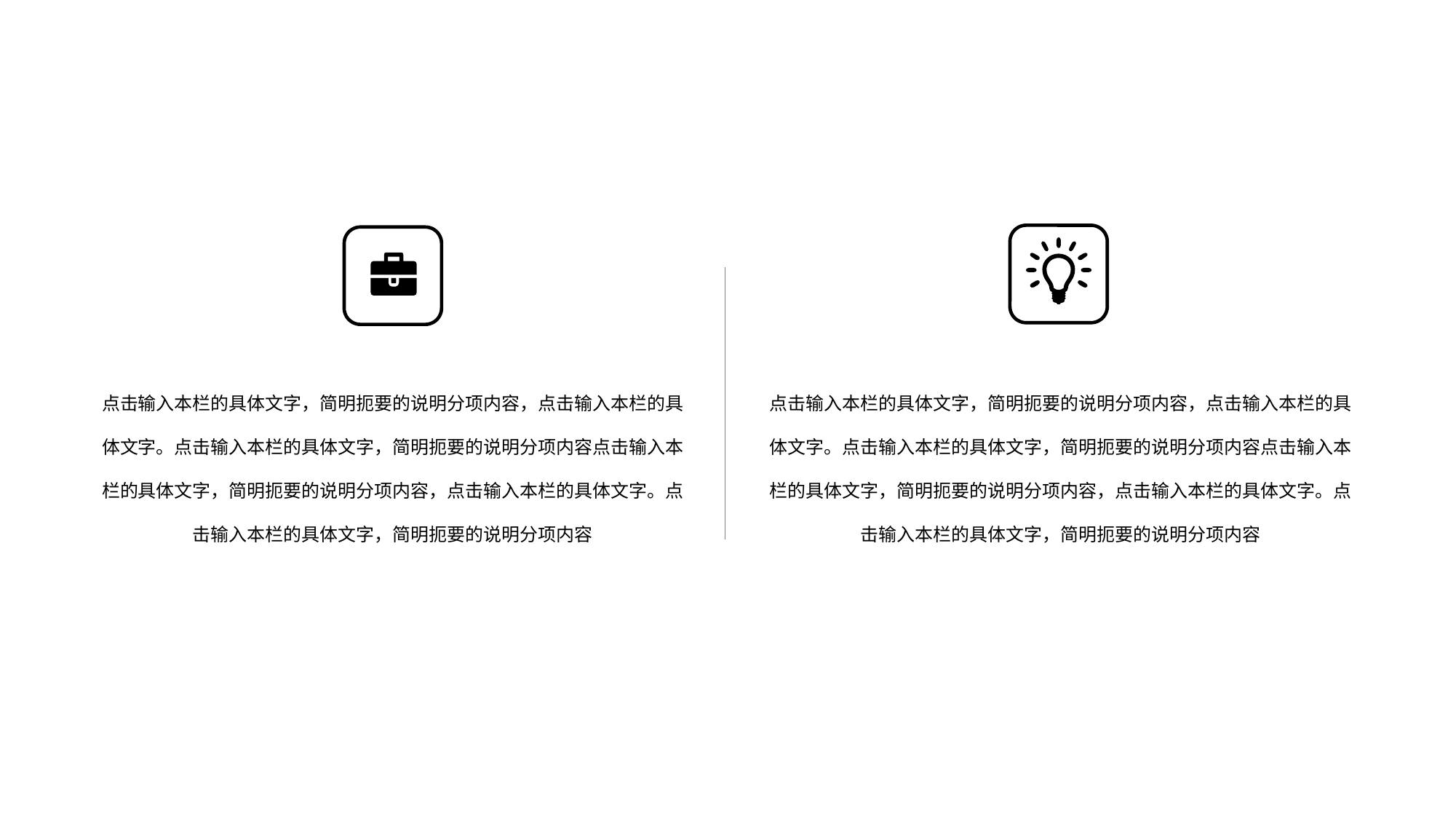

点击输入本栏的具体文字，简明扼要的说明分项内容，点击输入本栏的具体文字。点击输入本栏的具体文字，简明扼要的说明分项内容点击输入本栏的具体文字，简明扼要的说明分项内容，点击输入本栏的具体文字。点击输入本栏的具体文字，简明扼要的说明分项内容
点击输入本栏的具体文字，简明扼要的说明分项内容，点击输入本栏的具体文字。点击输入本栏的具体文字，简明扼要的说明分项内容点击输入本栏的具体文字，简明扼要的说明分项内容，点击输入本栏的具体文字。点击输入本栏的具体文字，简明扼要的说明分项内容